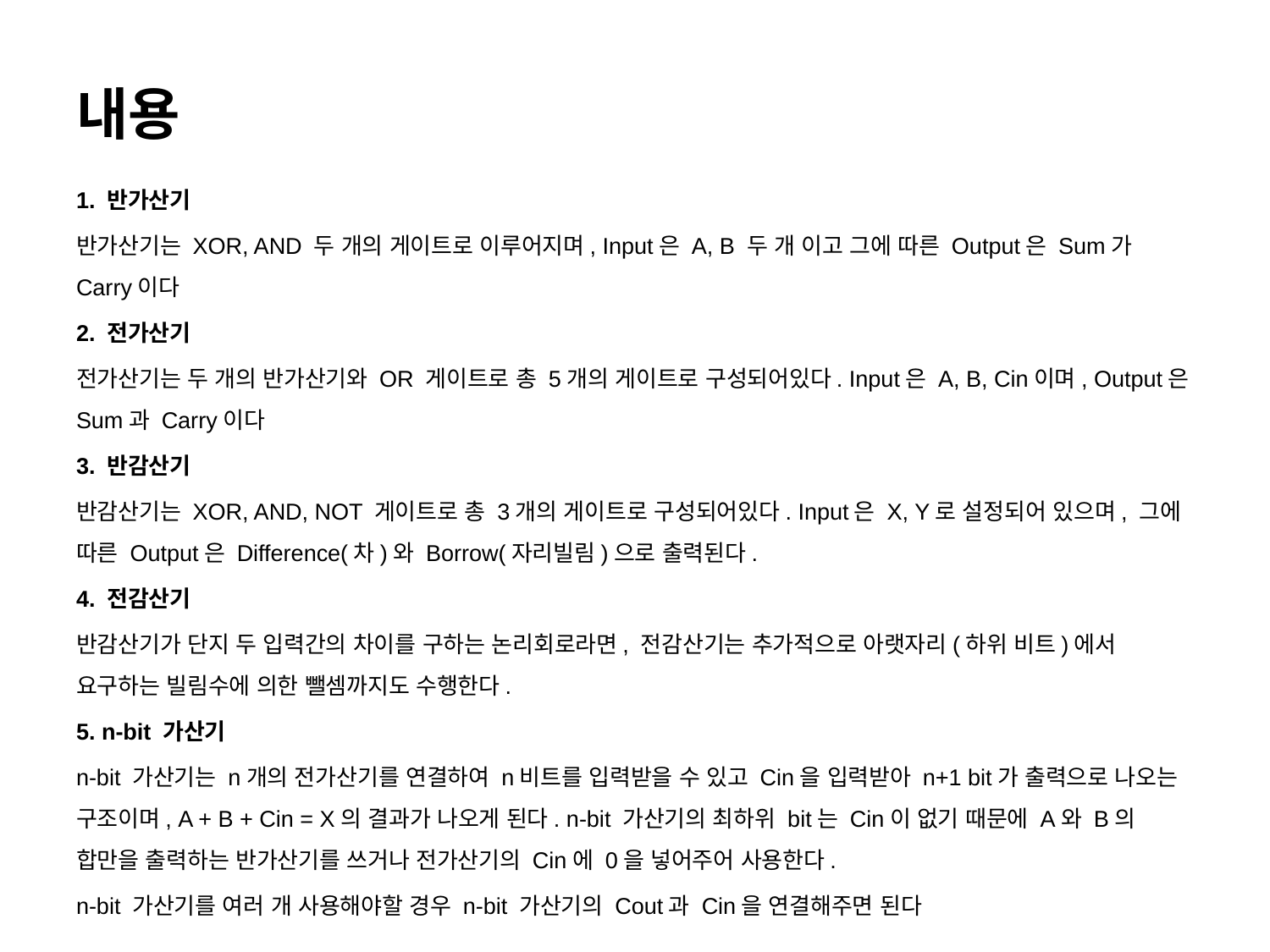

# 내용
1. 반가산기
반가산기는 XOR, AND 두 개의 게이트로 이루어지며, Input은 A, B 두 개 이고 그에 따른 Output은 Sum가 Carry이다
2. 전가산기
전가산기는 두 개의 반가산기와 OR 게이트로 총 5개의 게이트로 구성되어있다. Input은 A, B, Cin이며, Output은 Sum과 Carry이다
3. 반감산기
반감산기는 XOR, AND, NOT 게이트로 총 3개의 게이트로 구성되어있다. Input은 X, Y로 설정되어 있으며, 그에 따른 Output은 Difference(차)와 Borrow(자리빌림)으로 출력된다.
4. 전감산기
반감산기가 단지 두 입력간의 차이를 구하는 논리회로라면, 전감산기는 추가적으로 아랫자리(하위 비트)에서 요구하는 빌림수에 의한 뺄셈까지도 수행한다.
5. n-bit 가산기
n-bit 가산기는 n개의 전가산기를 연결하여 n비트를 입력받을 수 있고 Cin을 입력받아 n+1 bit가 출력으로 나오는 구조이며, A + B + Cin = X의 결과가 나오게 된다. n-bit 가산기의 최하위 bit는 Cin이 없기 때문에 A와 B의 합만을 출력하는 반가산기를 쓰거나 전가산기의 Cin에 0을 넣어주어 사용한다.
n-bit 가산기를 여러 개 사용해야할 경우 n-bit 가산기의 Cout과 Cin을 연결해주면 된다